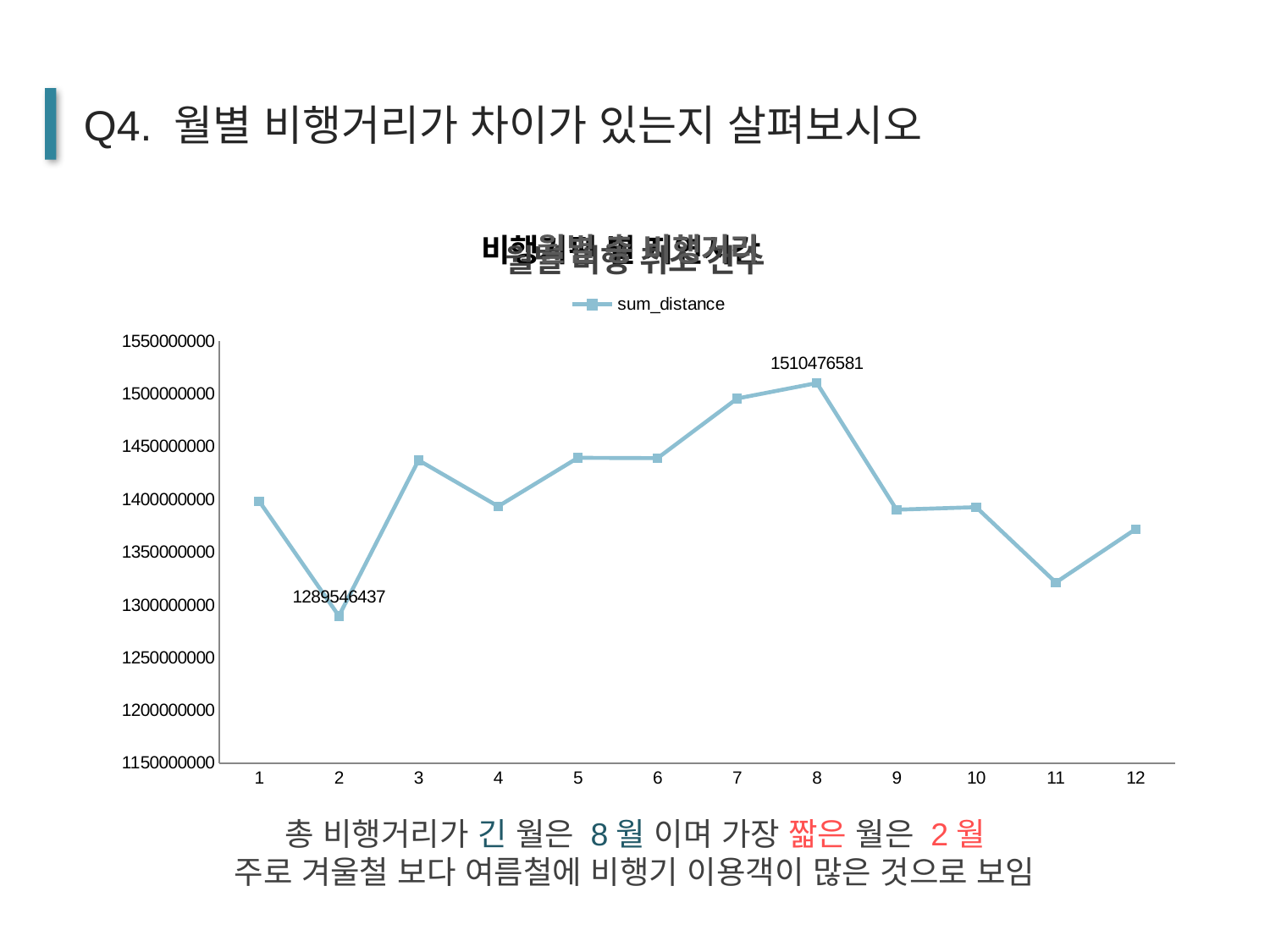

Q4. 월별 비행거리가 차이가 있는지 살펴보시오

[unsupported chart]

### Chart: 월별 총 비행거리

| Category | sum_distance |
|---|---|
| 1 | 1398372516.0 |
| 2 | 1289546437.0 |
| 3 | 1437277380.0 |
| 4 | 1393515766.0 |
| 5 | 1439576642.0 |
| 6 | 1439218701.0 |
| 7 | 1495811218.0 |
| 8 | 1510476581.0 |
| 9 | 1390326669.0 |
| 10 | 1392719209.0 |
| 11 | 1321281118.0 |
| 12 | 1371866913.0 |

### Chart: 월별 비행 취소 건수

| Category |
|---|
총 비행거리가 긴 월은 8월 이며 가장 짧은 월은 2월
주로 겨울철 보다 여름철에 비행기 이용객이 많은 것으로 보임